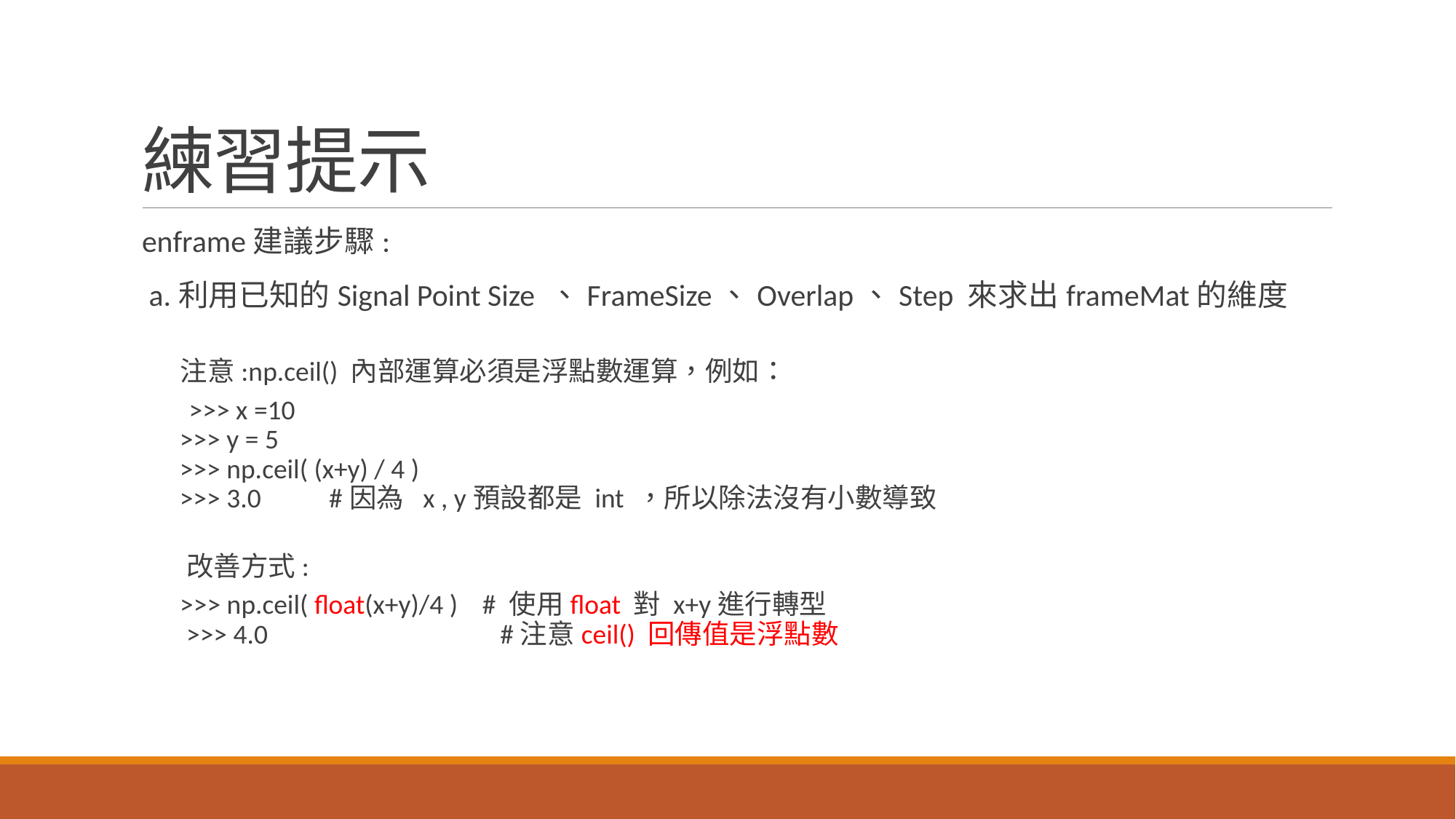

# 練習提示
enframe建議步驟:
 a.利用已知的Signal Point Size 、FrameSize、Overlap、Step 來求出frameMat的維度

   注意:np.ceil() 內部運算必須是浮點數運算，例如：
　>>> x =10
    >>> y = 5
    >>> np.ceil( (x+y) / 4 )
    >>> 3.0           #因為  x , y預設都是 int ，所以除法沒有小數導致
    改善方式:
    >>> np.ceil( float(x+y)/4 )    # 使用float 對 x+y進行轉型
    >>> 4.0 　                              #注意ceil() 回傳值是浮點數